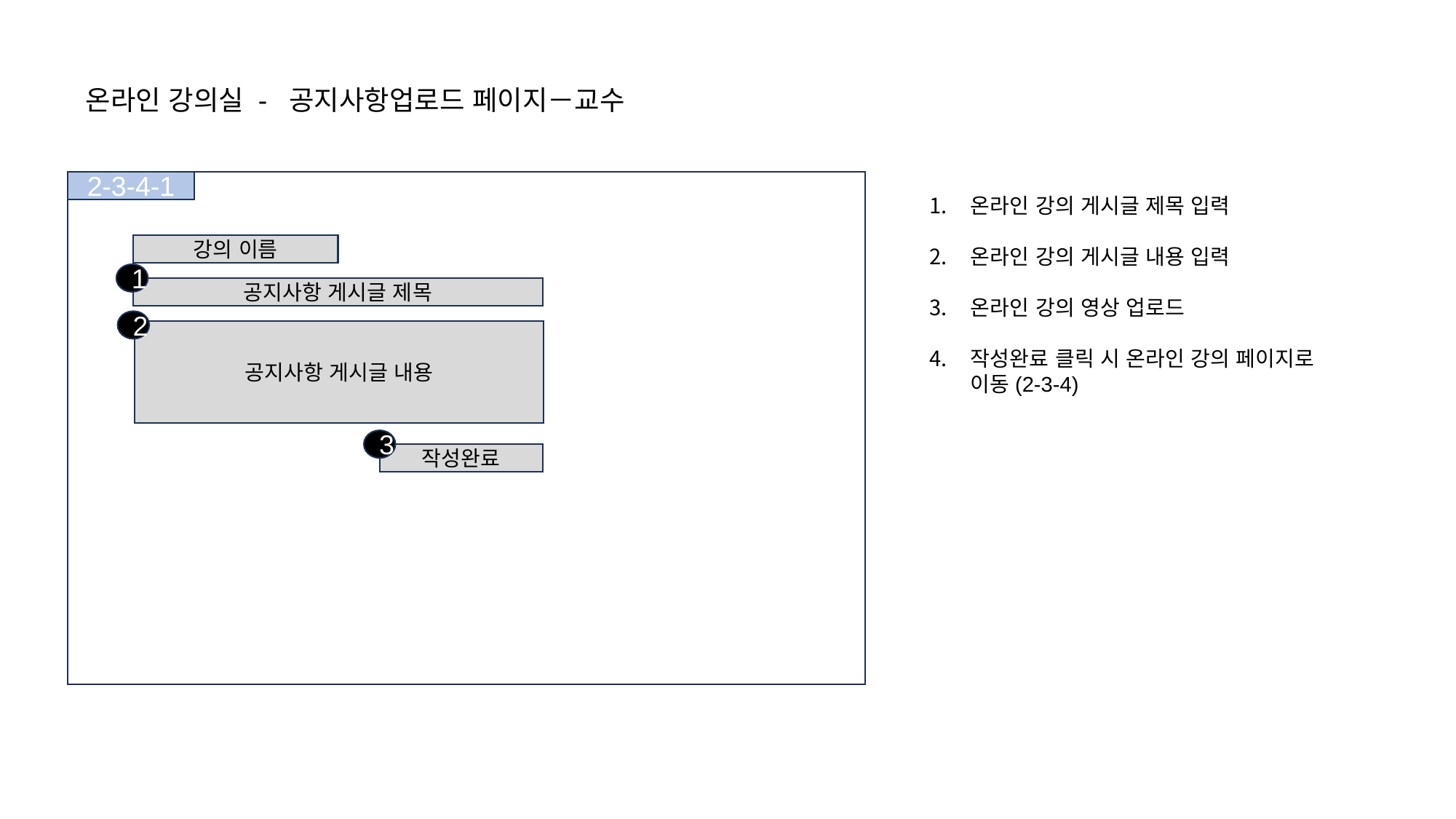

온라인 강의실 -  공지사항업로드 페이지－교수

2-3-4-1
온라인 강의 게시글 제목 입력

온라인 강의 게시글 내용 입력

온라인 강의 영상 업로드

작성완료 클릭 시 온라인 강의 페이지로
      이동(2-3-4)
강의 이름
1
공지사항 게시글 제목
2
공지사항 게시글 내용
3
작성완료